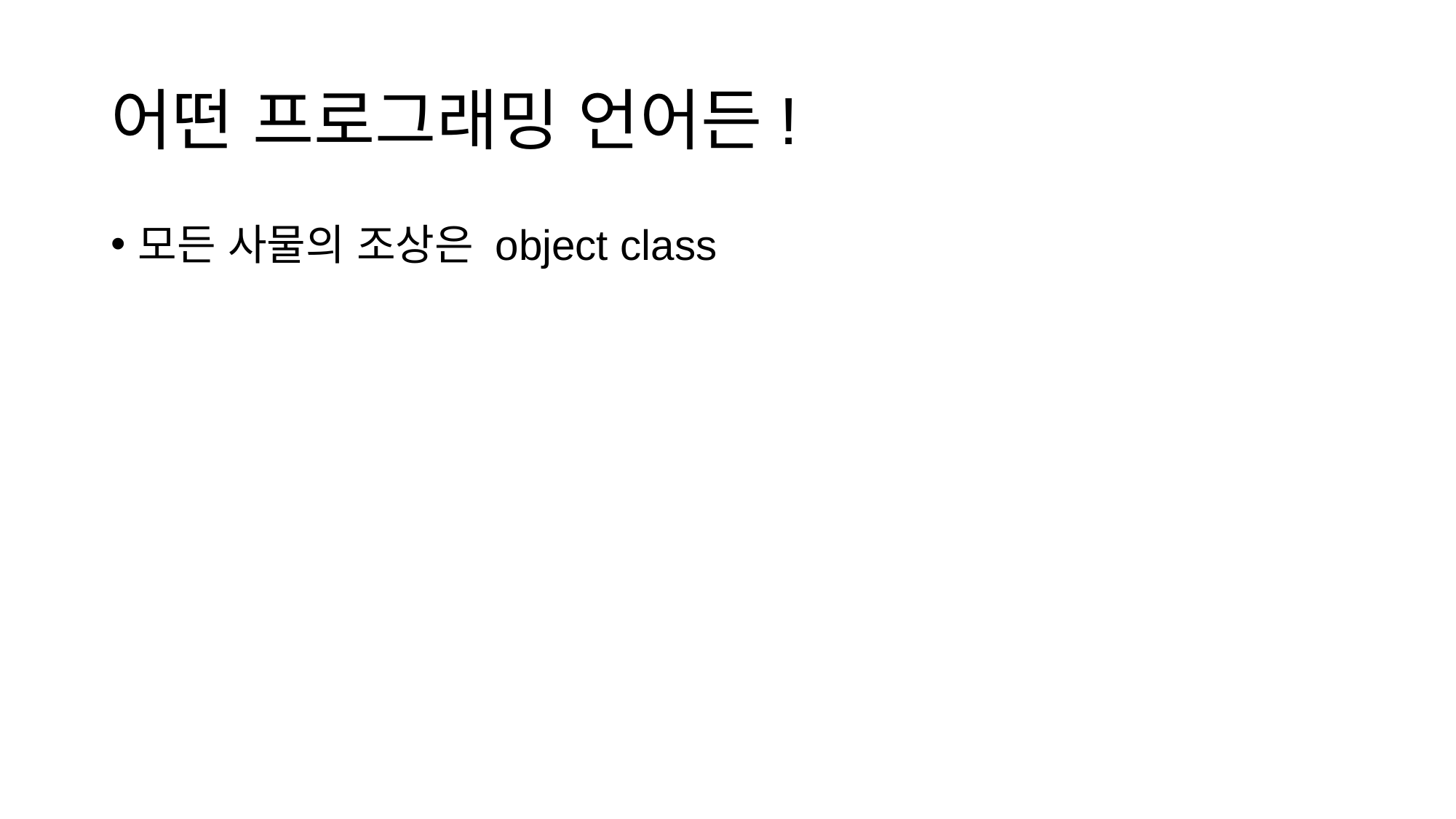

# 어떤 프로그래밍 언어든!
모든 사물의 조상은 object class